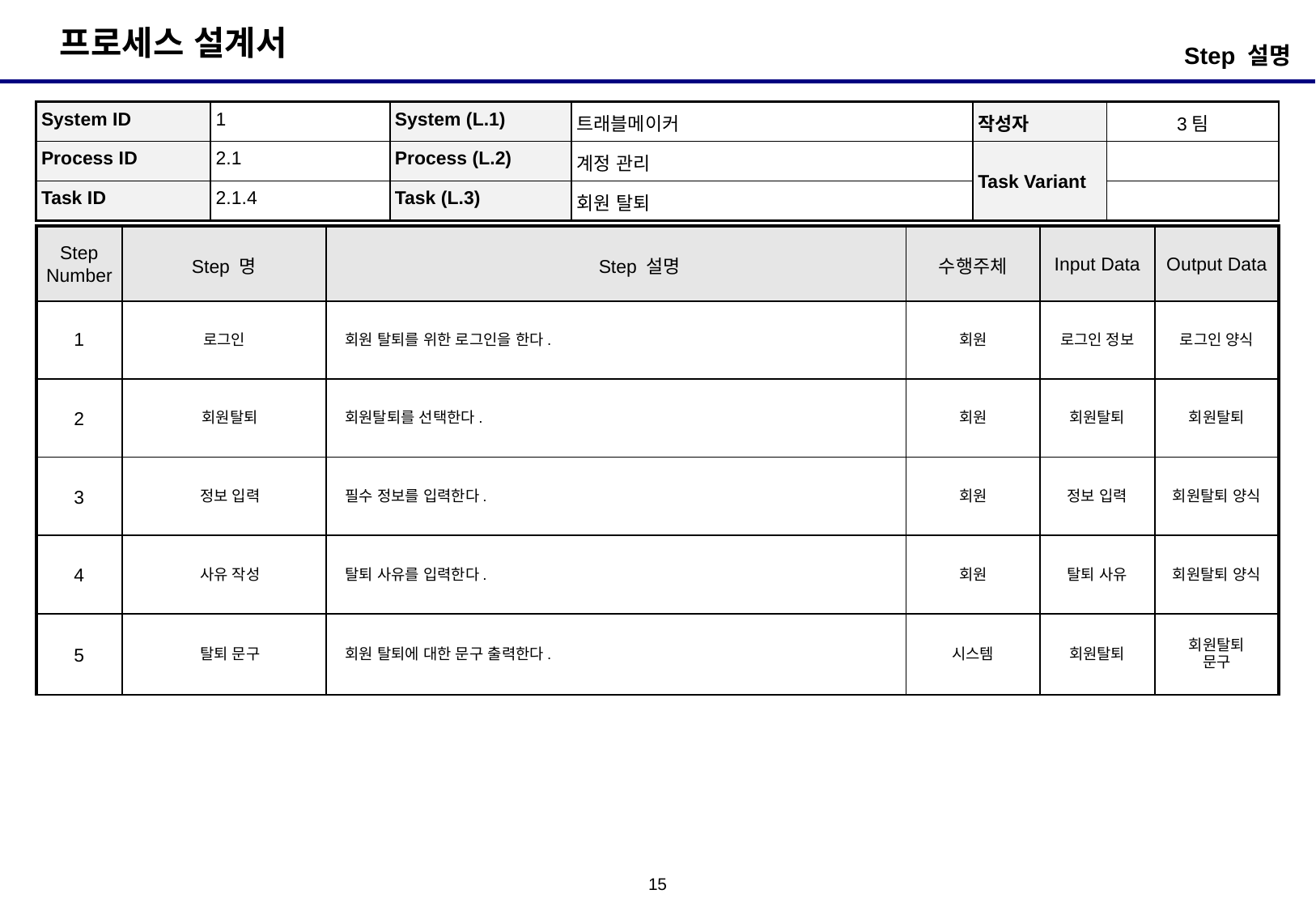

Step 설명
| System ID | 1 | System (L.1) | 트래블메이커 | 작성자 | 3팀 |
| --- | --- | --- | --- | --- | --- |
| Process ID | 2.1 | Process (L.2) | 계정 관리 | Task Variant |  |
| Task ID | 2.1.4 | Task (L.3) | 회원 탈퇴 |  |  |
| Step Number | Step 명 | Step 설명 | 수행주체 | Input Data | Output Data |
| --- | --- | --- | --- | --- | --- |
| 1 | 로그인 | 회원 탈퇴를 위한 로그인을 한다. | 회원 | 로그인 정보 | 로그인 양식 |
| 2 | 회원탈퇴 | 회원탈퇴를 선택한다. | 회원 | 회원탈퇴 | 회원탈퇴 |
| 3 | 정보 입력 | 필수 정보를 입력한다. | 회원 | 정보 입력 | 회원탈퇴 양식 |
| 4 | 사유 작성 | 탈퇴 사유를 입력한다. | 회원 | 탈퇴 사유 | 회원탈퇴 양식 |
| 5 | 탈퇴 문구 | 회원 탈퇴에 대한 문구 출력한다. | 시스템 | 회원탈퇴 | 회원탈퇴 문구 |